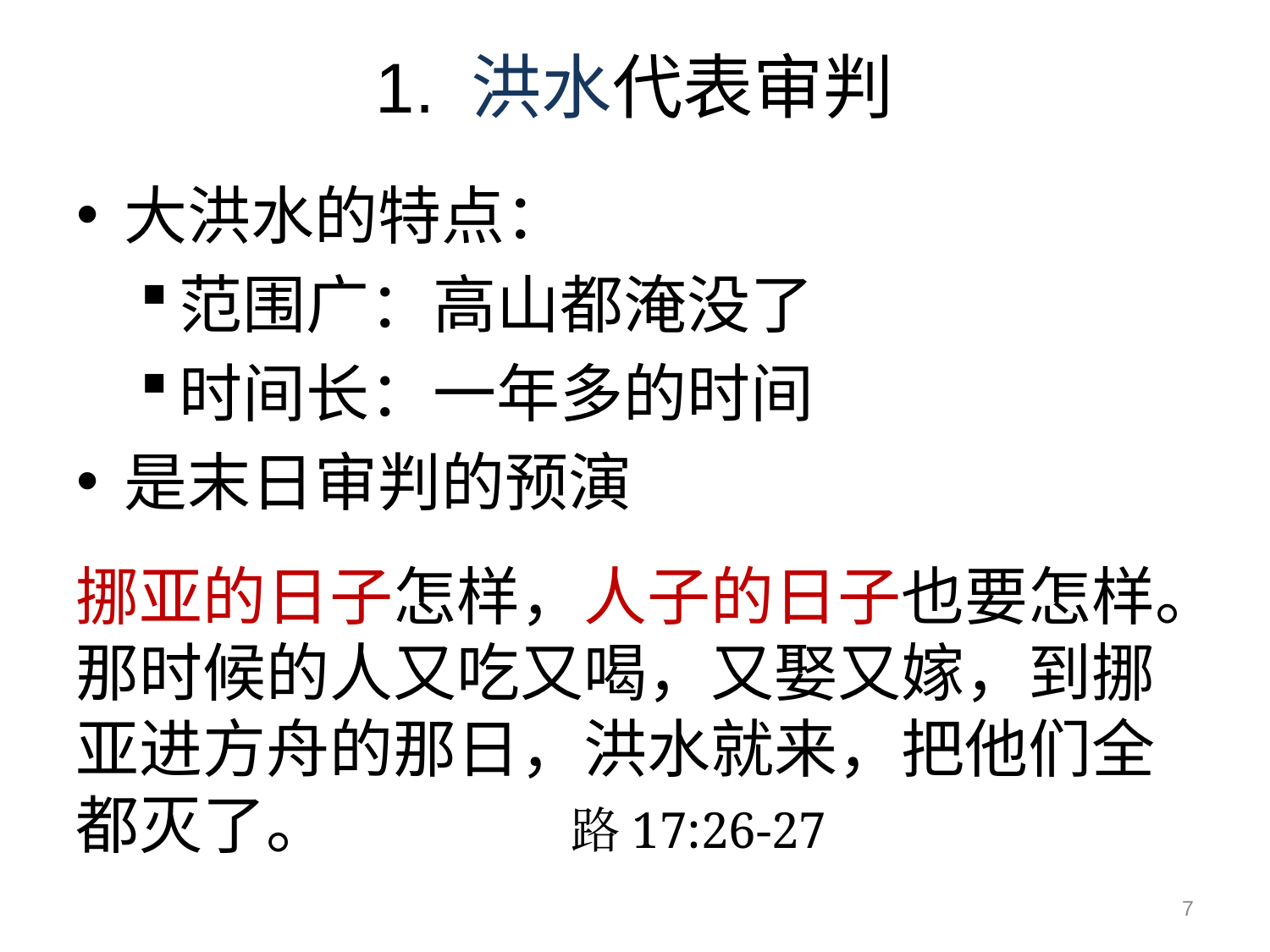

# 1. 洪水代表审判
大洪水的特点：
范围广：高山都淹没了
时间长：一年多的时间
是末日审判的预演
挪亚的日子怎样，人子的日子也要怎样。那时候的人又吃又喝，又娶又嫁，到挪亚进方舟的那日，洪水就来，把他们全都灭了。                 路17:26-27
7